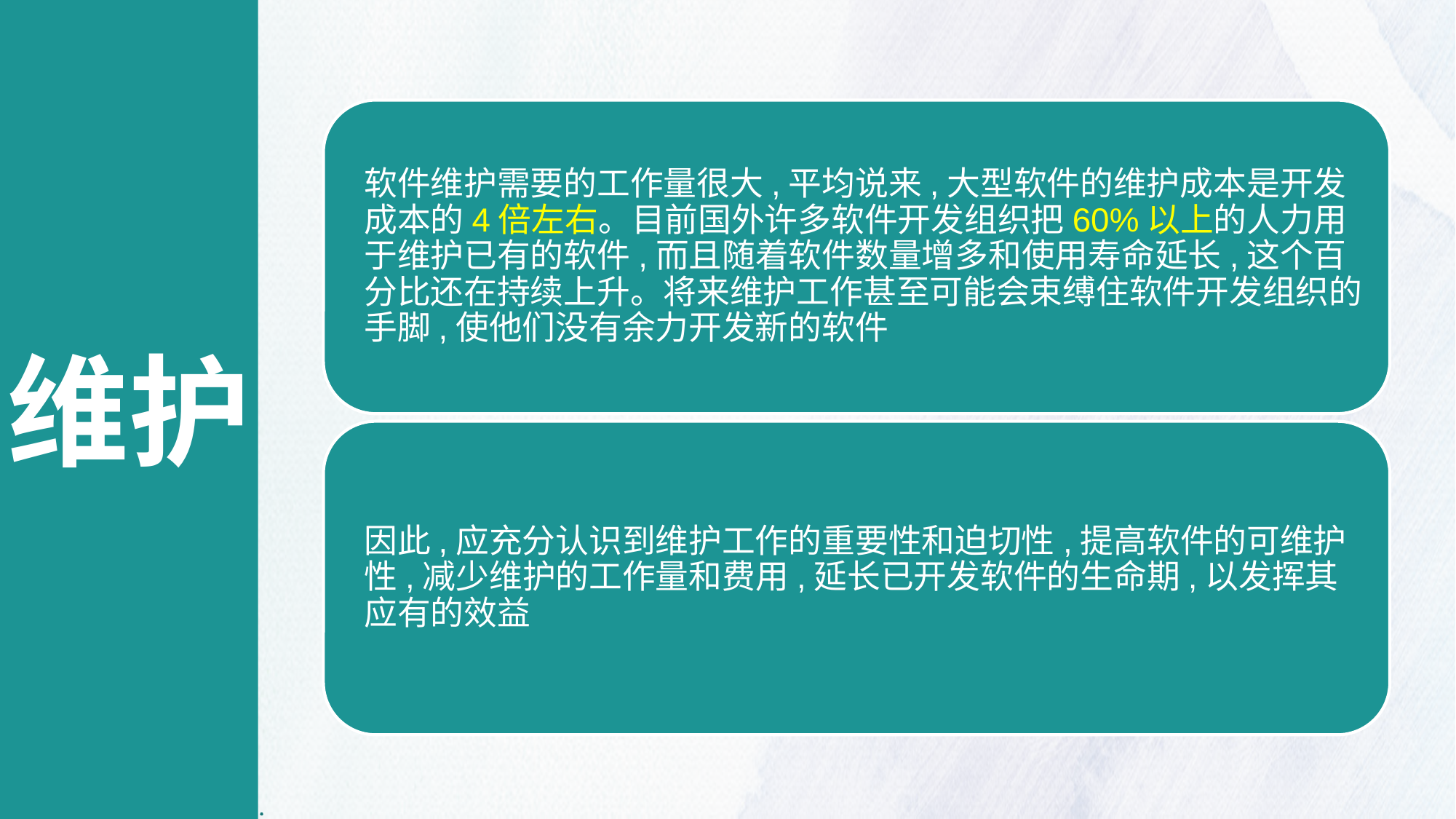

软件维护需要的工作量很大,平均说来,大型软件的维护成本是开发成本的4倍左右。目前国外许多软件开发组织把60%以上的人力用于维护已有的软件,而且随着软件数量增多和使用寿命延长,这个百分比还在持续上升。将来维护工作甚至可能会束缚住软件开发组织的手脚,使他们没有余力开发新的软件
因此,应充分认识到维护工作的重要性和迫切性,提高软件的可维护性,减少维护的工作量和费用,延长已开发软件的生命期,以发挥其应有的效益
维护